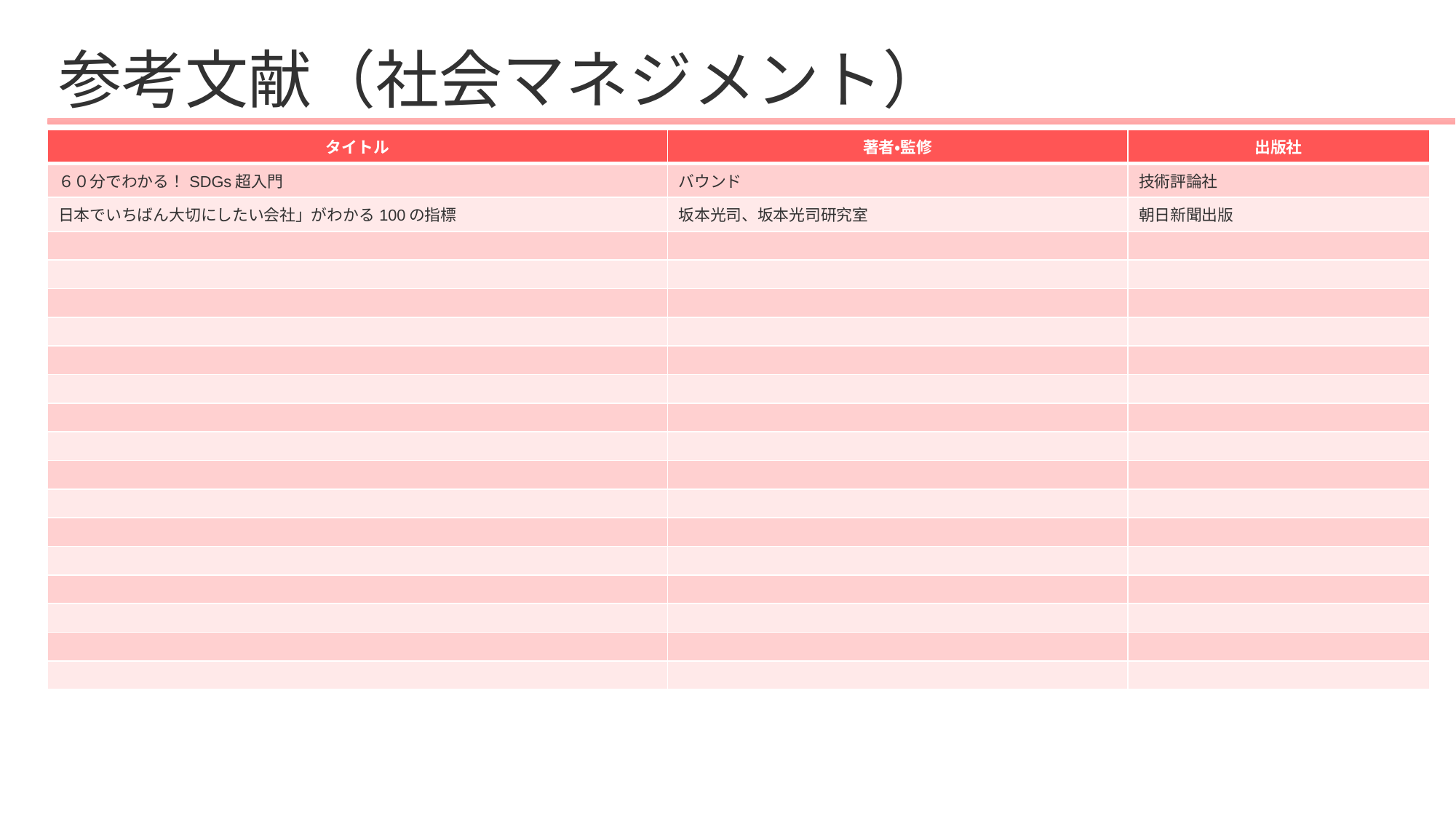

# 参考文献（社会マネジメント）
| タイトル | 著者・監修 | 出版社 |
| --- | --- | --- |
| ６０分でわかる！SDGs超入門 | バウンド | 技術評論社 |
| 日本でいちばん大切にしたい会社」がわかる100の指標 | 坂本光司、坂本光司研究室 | 朝日新聞出版 |
|  |  |  |
|  |  |  |
|  |  |  |
|  |  |  |
|  |  |  |
|  |  |  |
|  |  |  |
|  |  |  |
|  |  |  |
|  |  |  |
|  |  |  |
|  |  |  |
|  |  |  |
|  |  |  |
|  |  |  |
|  |  |  |
105